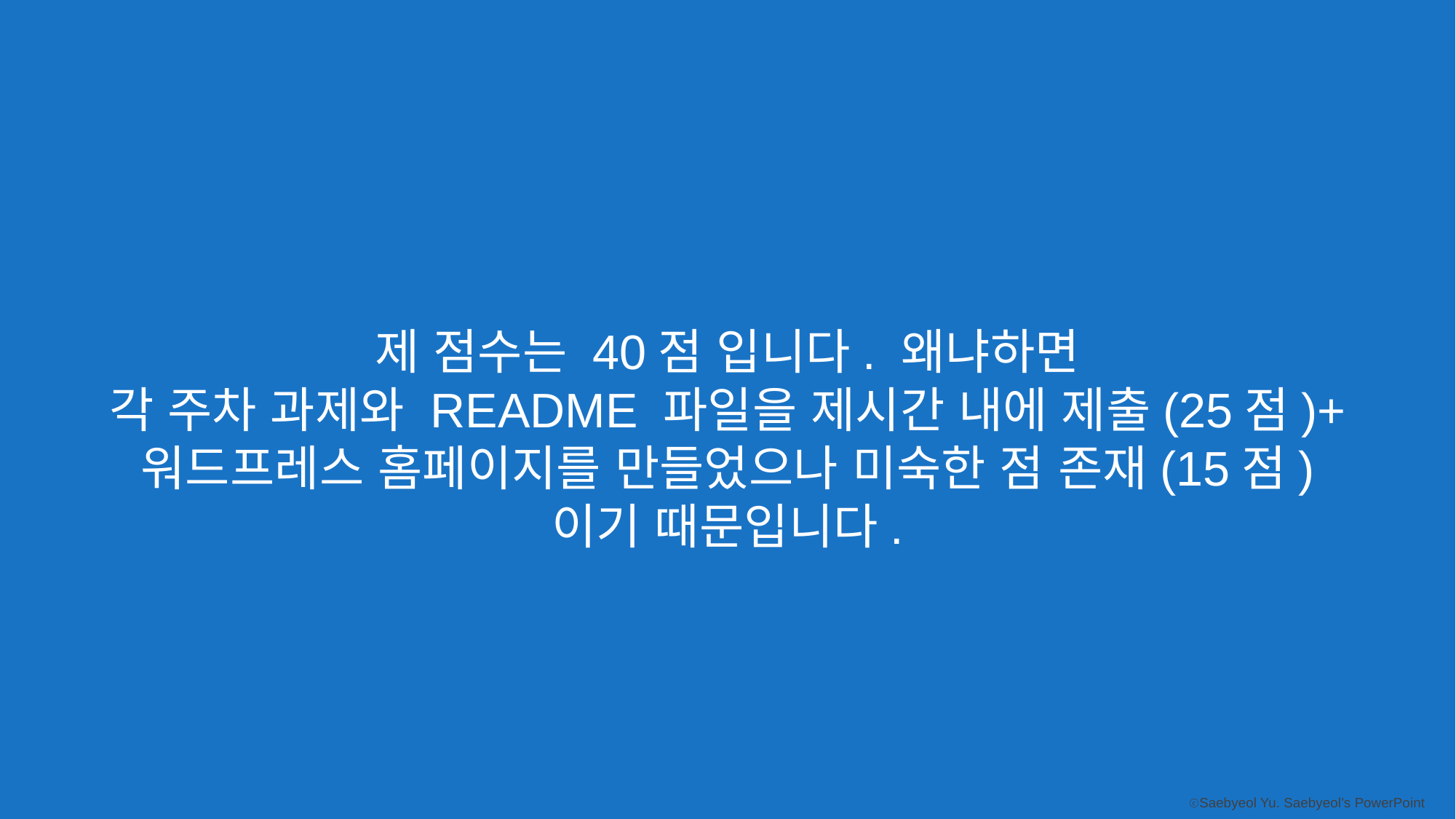

제 점수는 40점 입니다. 왜냐하면
각 주차 과제와 README 파일을 제시간 내에 제출(25점)+
워드프레스 홈페이지를 만들었으나 미숙한 점 존재(15점)
이기 때문입니다.